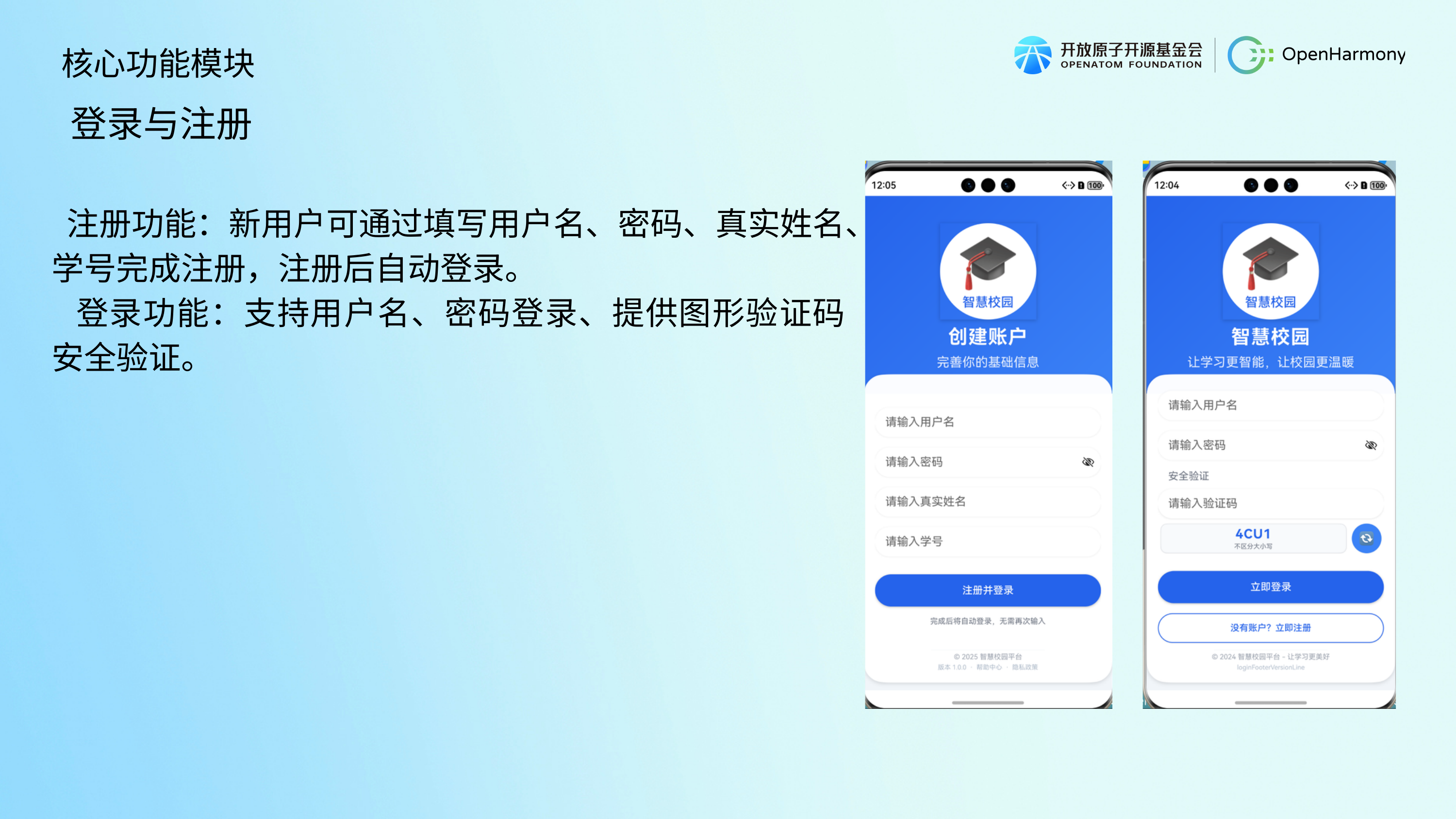

核心功能模块
登录与注册

 注册功能：新用户可通过填写用户名、密码、真实姓名、学号完成注册，注册后自动登录。
  登录功能：支持用户名、密码登录、提供图形验证码安全验证。